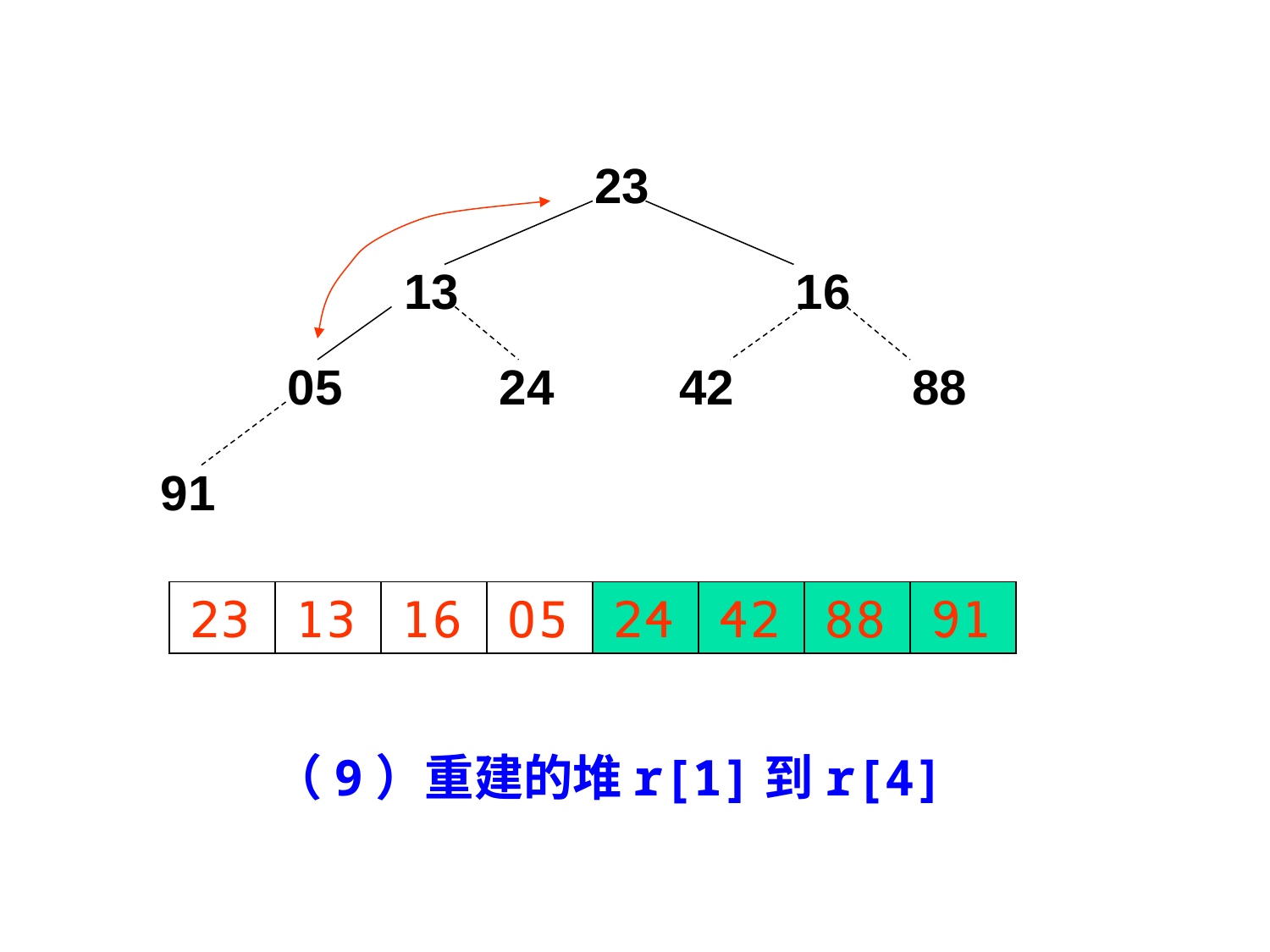

23

13
16

05
24
42
88

91
23
13
16
05
24
42
88
91
（9）重建的堆r[1]到r[4]